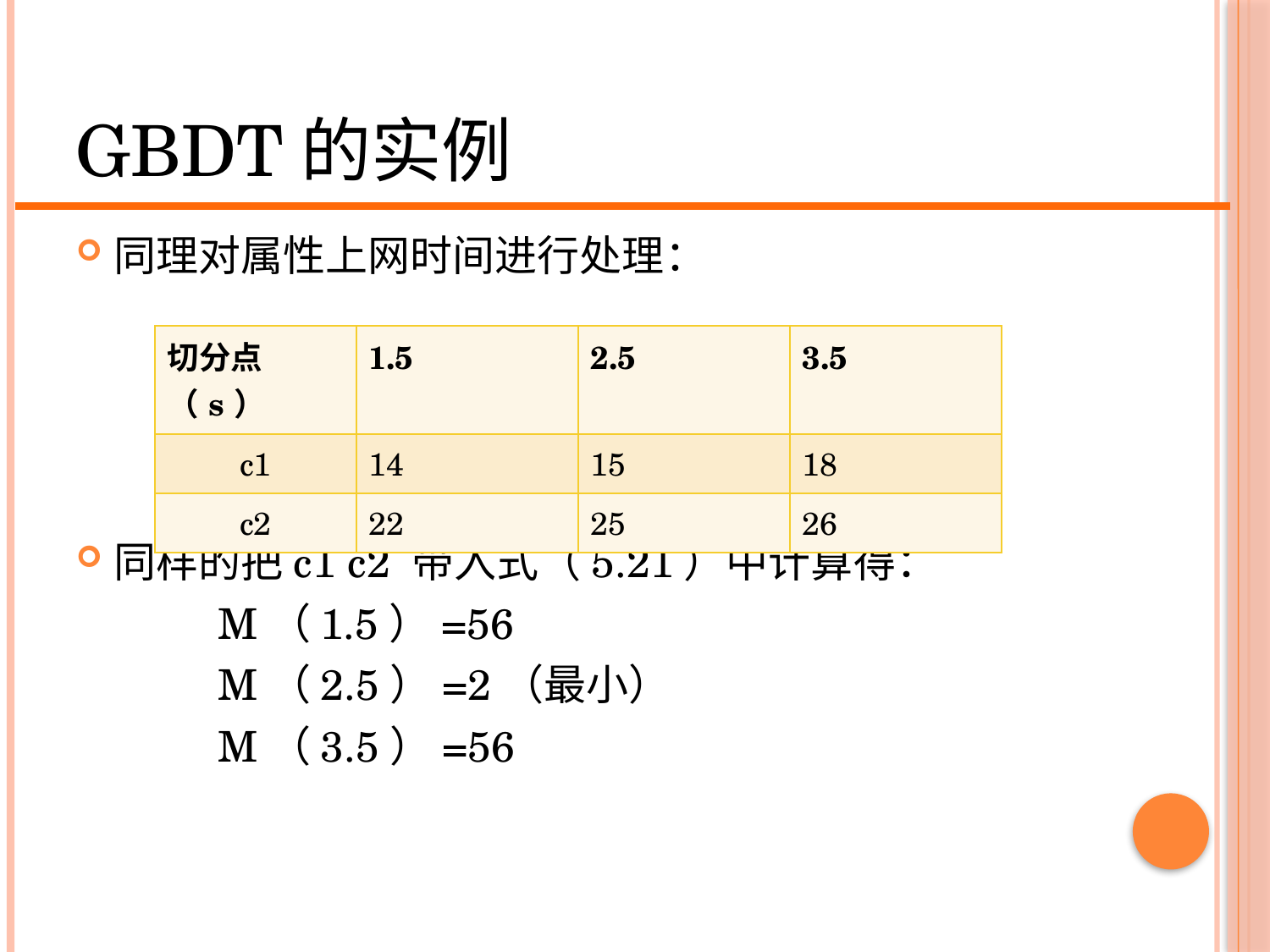

# GBDT的实例
同理对属性上网时间进行处理：

同样的把c1 c2 带入式（5.21）中计算得：
            M（1.5）=56
            M（2.5）=2（最小）
            M（3.5）=56

| 切分点（s） | 1.5 | 2.5 | 3.5 |
| --- | --- | --- | --- |
| c1 | 14 | 15 | 18 |
| c2 | 22 | 25 | 26 |